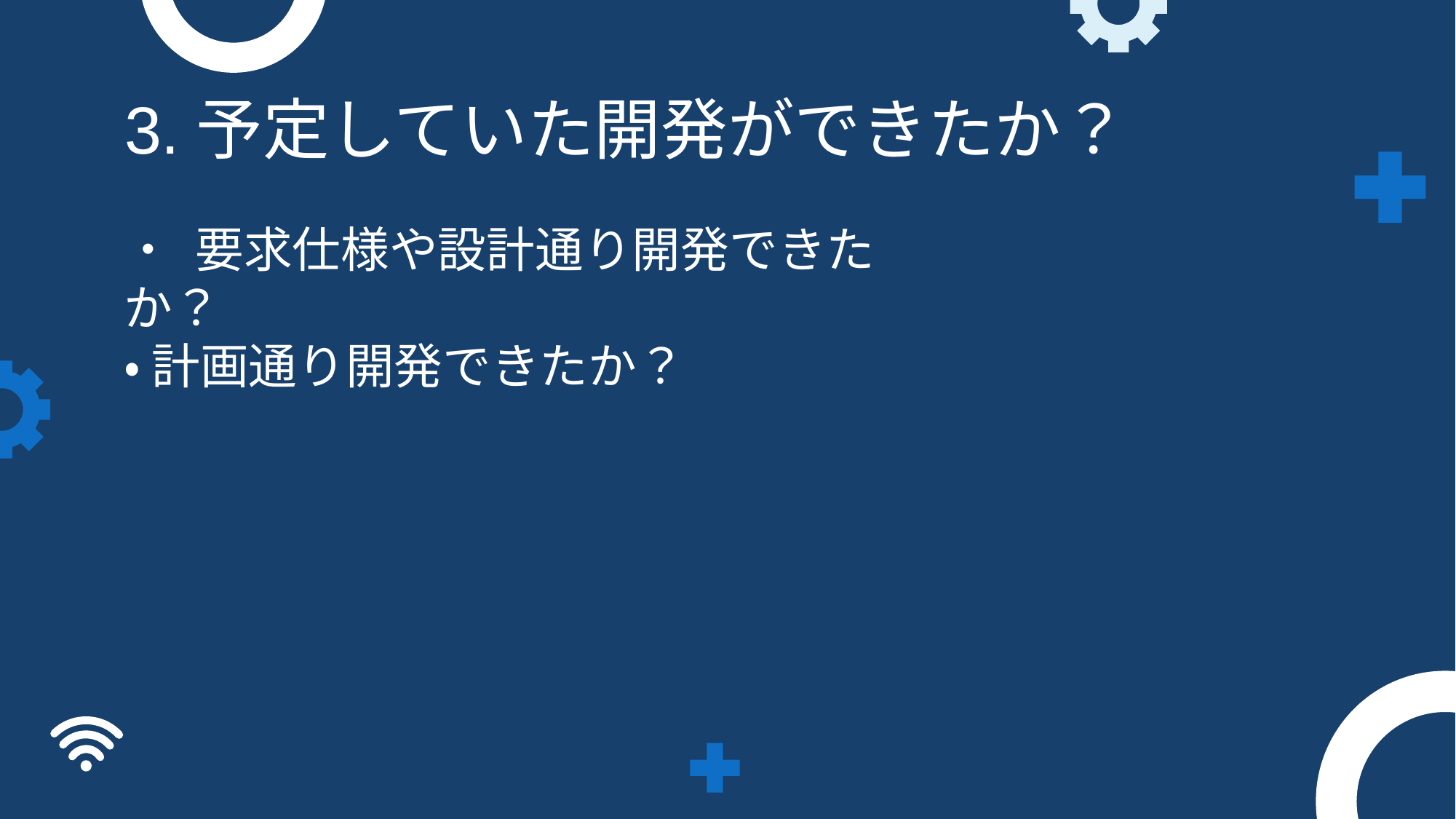

# 3.予定していた開発ができたか？
• 要求仕様や設計通り開発できたか？
• 計画通り開発できたか？